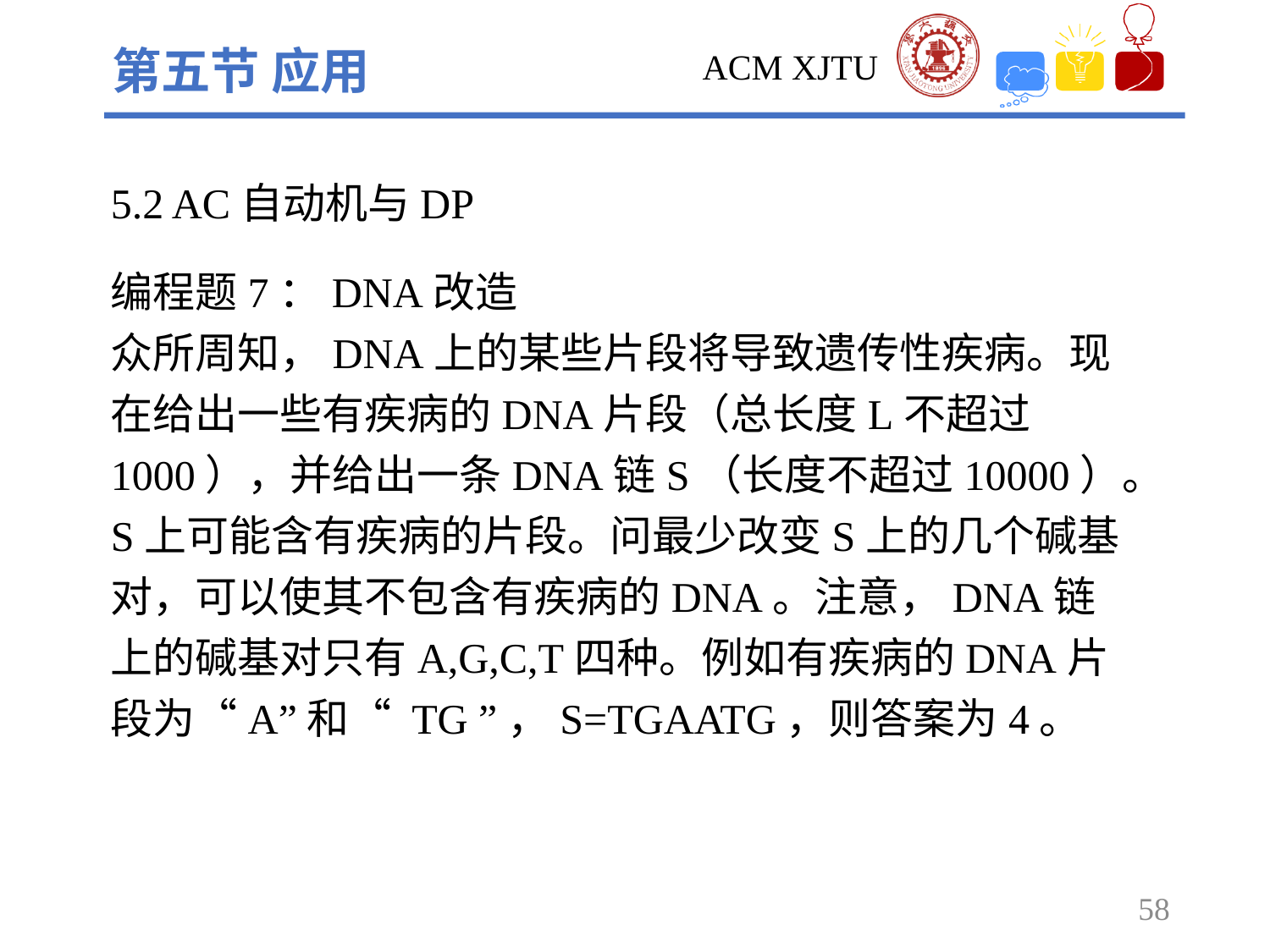

第五节 应用
5.2 AC自动机与DP
编程题7：DNA改造
众所周知，DNA上的某些片段将导致遗传性疾病。现在给出一些有疾病的DNA片段（总长度L不超过1000），并给出一条DNA链S（长度不超过10000）。S上可能含有疾病的片段。问最少改变S上的几个碱基对，可以使其不包含有疾病的DNA。注意，DNA链上的碱基对只有A,G,C,T四种。例如有疾病的DNA片段为“A”和“ TG ”，S=TGAATG，则答案为4。
58